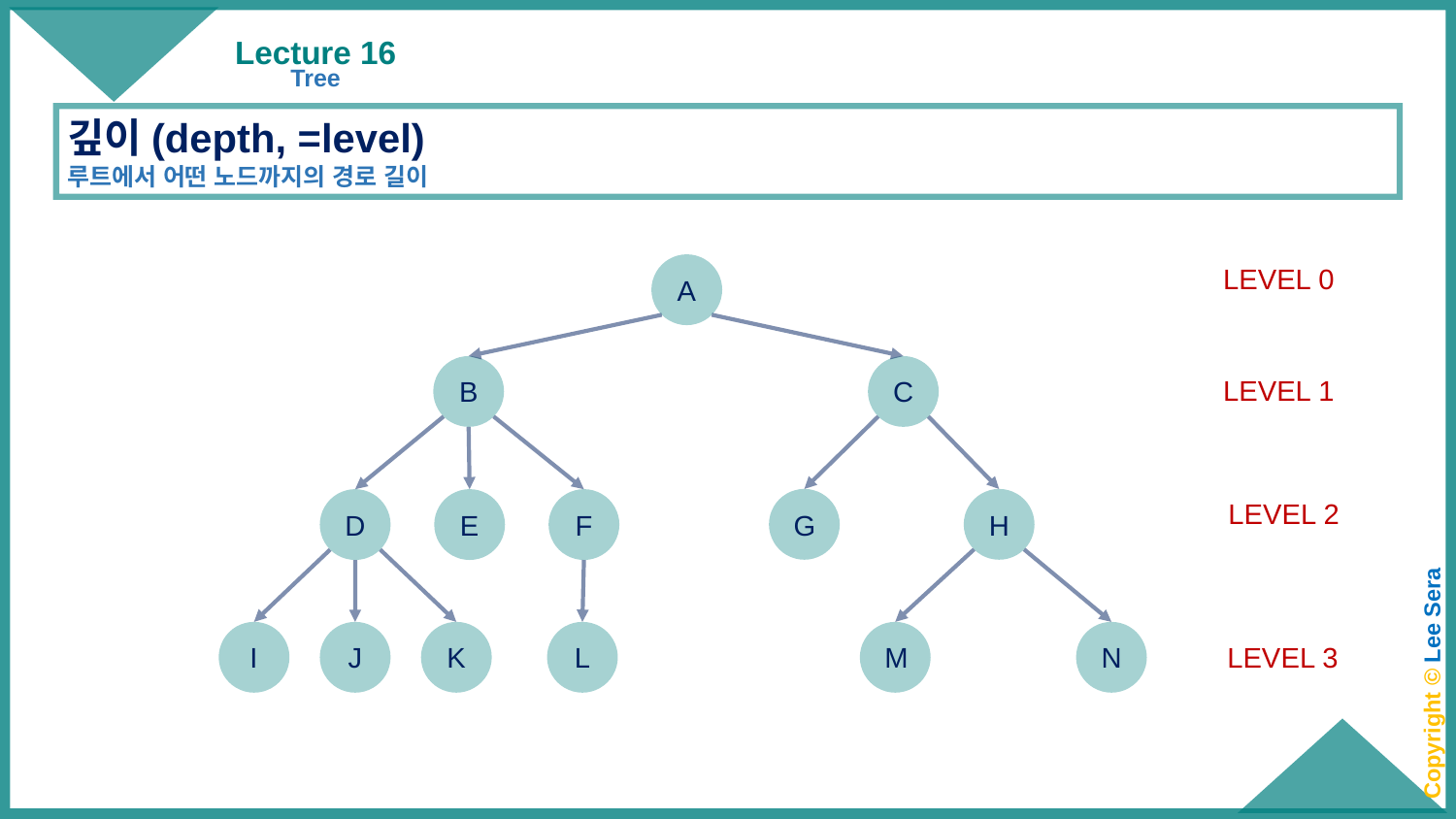

# Lecture 16
Tree
깊이(depth, =level)
루트에서 어떤 노드까지의 경로 길이
A
B
C
G
H
D
E
F
I
J
K
L
M
N
LEVEL 0
LEVEL 1
LEVEL 2
LEVEL 3
Copyright © Lee Sera